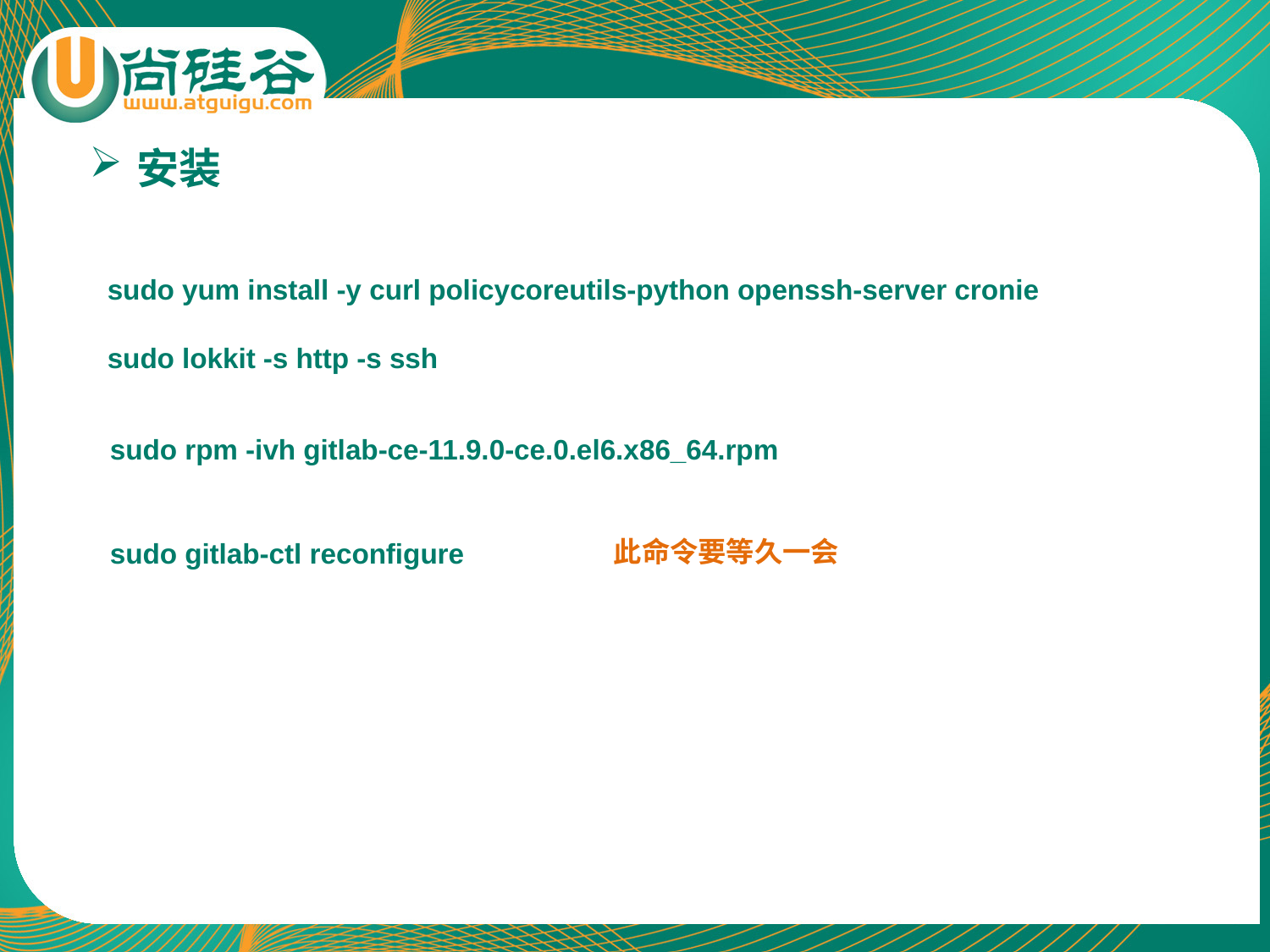

安装
sudo yum install -y curl policycoreutils-python openssh-server cronie

sudo lokkit -s http -s ssh
sudo rpm -ivh gitlab-ce-11.9.0-ce.0.el6.x86_64.rpm
 此命令要等久一会
sudo gitlab-ctl reconfigure